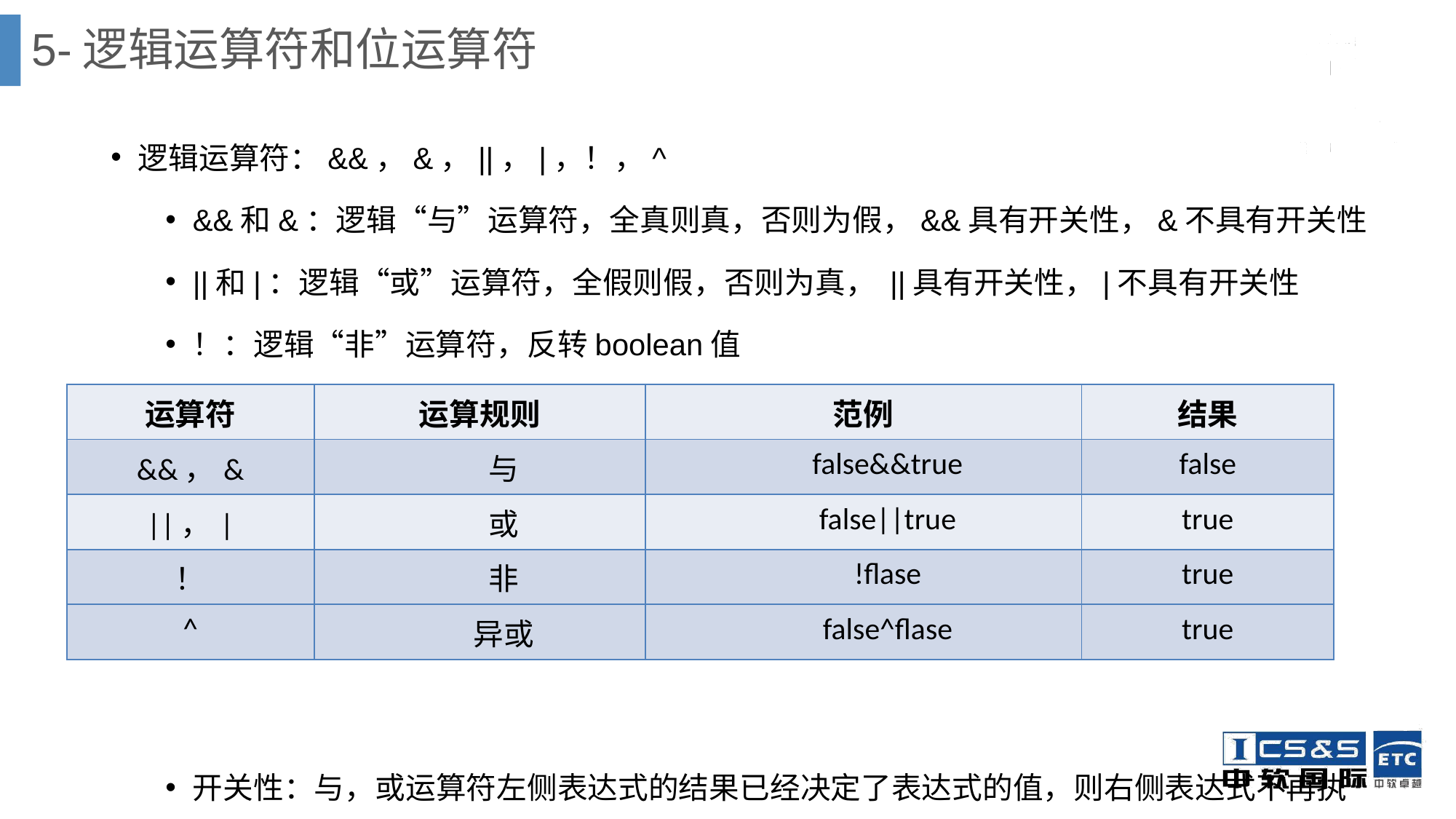

# 5-逻辑运算符和位运算符
逻辑运算符：&&，&，||，|，！，^
&&和&：逻辑“与”运算符，全真则真，否则为假，&&具有开关性，&不具有开关性
||和|：逻辑“或”运算符，全假则假，否则为真， ||具有开关性，|不具有开关性
！：逻辑“非”运算符，反转boolean值

开关性：与，或运算符左侧表达式的结果已经决定了表达式的值，则右侧表达式不再执行

| 运算符 | 运算规则 | 范例 | 结果 |
| --- | --- | --- | --- |
| &&，& | 与 | false&&true | false |
| ||，| | 或 | false||true | true |
| ！ | 非 | !flase | true |
| ^ | 异或 | false^flase | true |